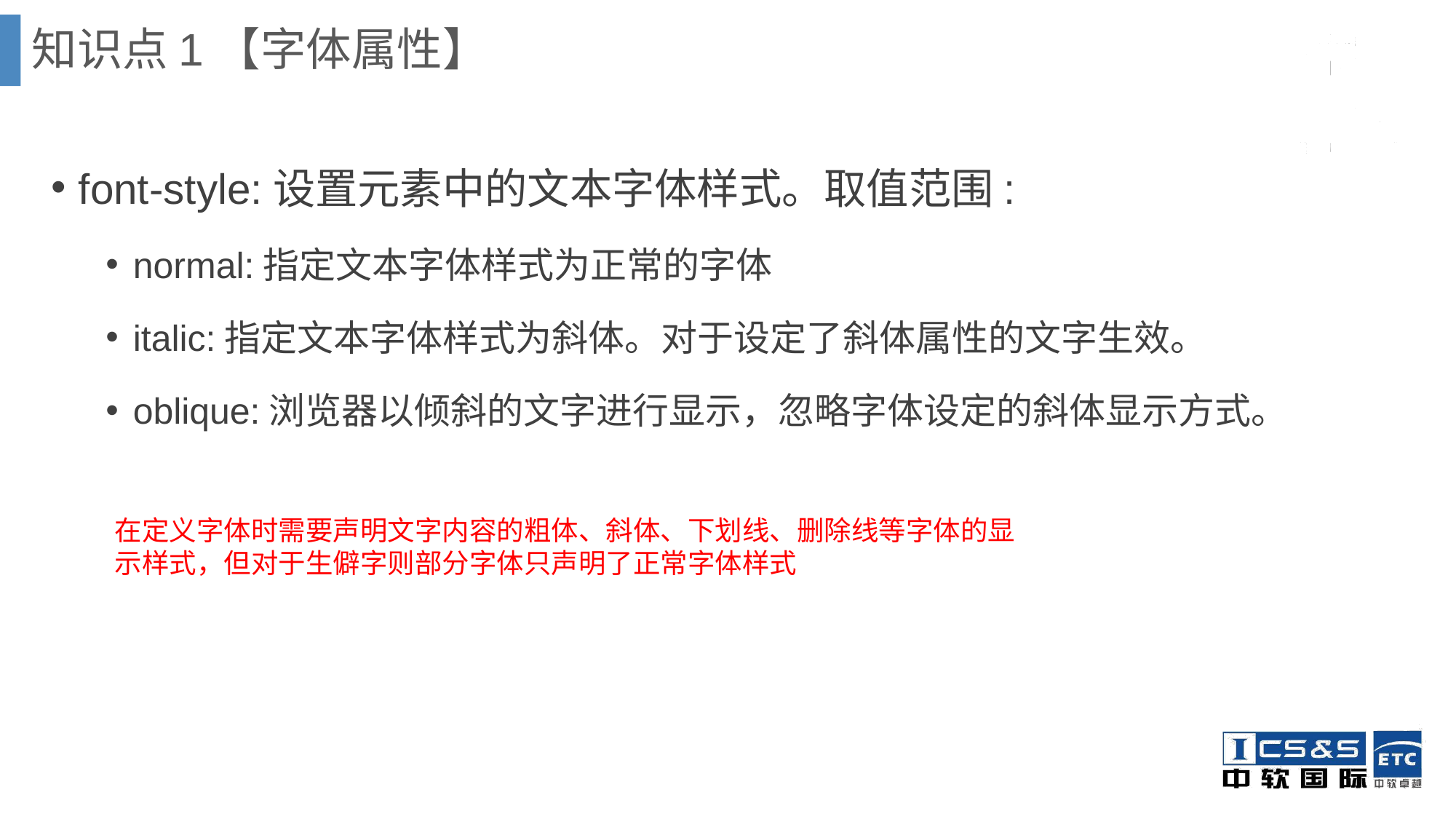

知识点1【字体属性】
font-style:设置元素中的文本字体样式。取值范围:
normal:指定文本字体样式为正常的字体
italic:指定文本字体样式为斜体。对于设定了斜体属性的文字生效。
oblique:浏览器以倾斜的文字进行显示，忽略字体设定的斜体显示方式。
在定义字体时需要声明文字内容的粗体、斜体、下划线、删除线等字体的显示样式，但对于生僻字则部分字体只声明了正常字体样式